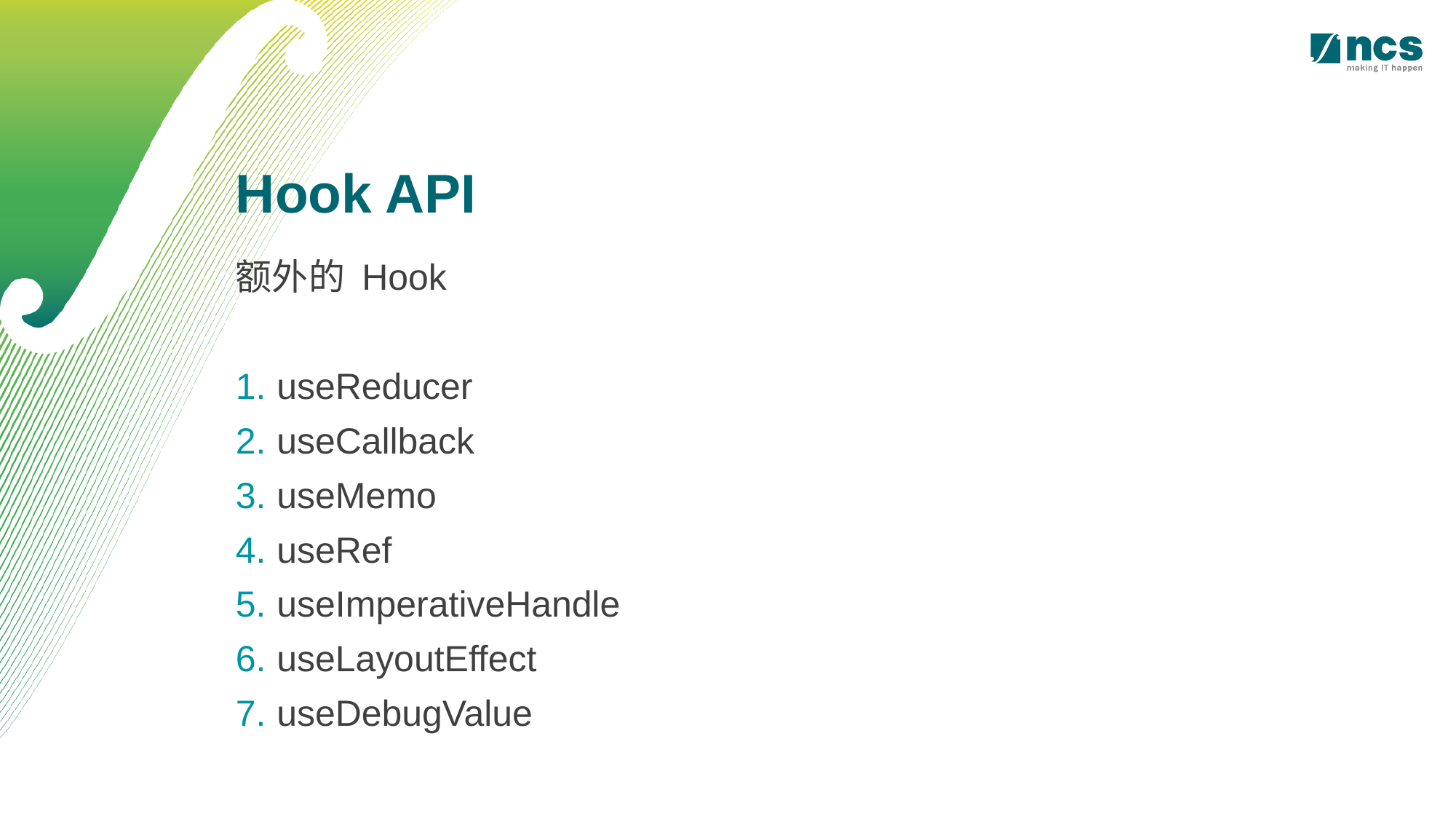

Hook API
额外的 Hook

useReducer
useCallback
useMemo
useRef
useImperativeHandle
useLayoutEffect
useDebugValue